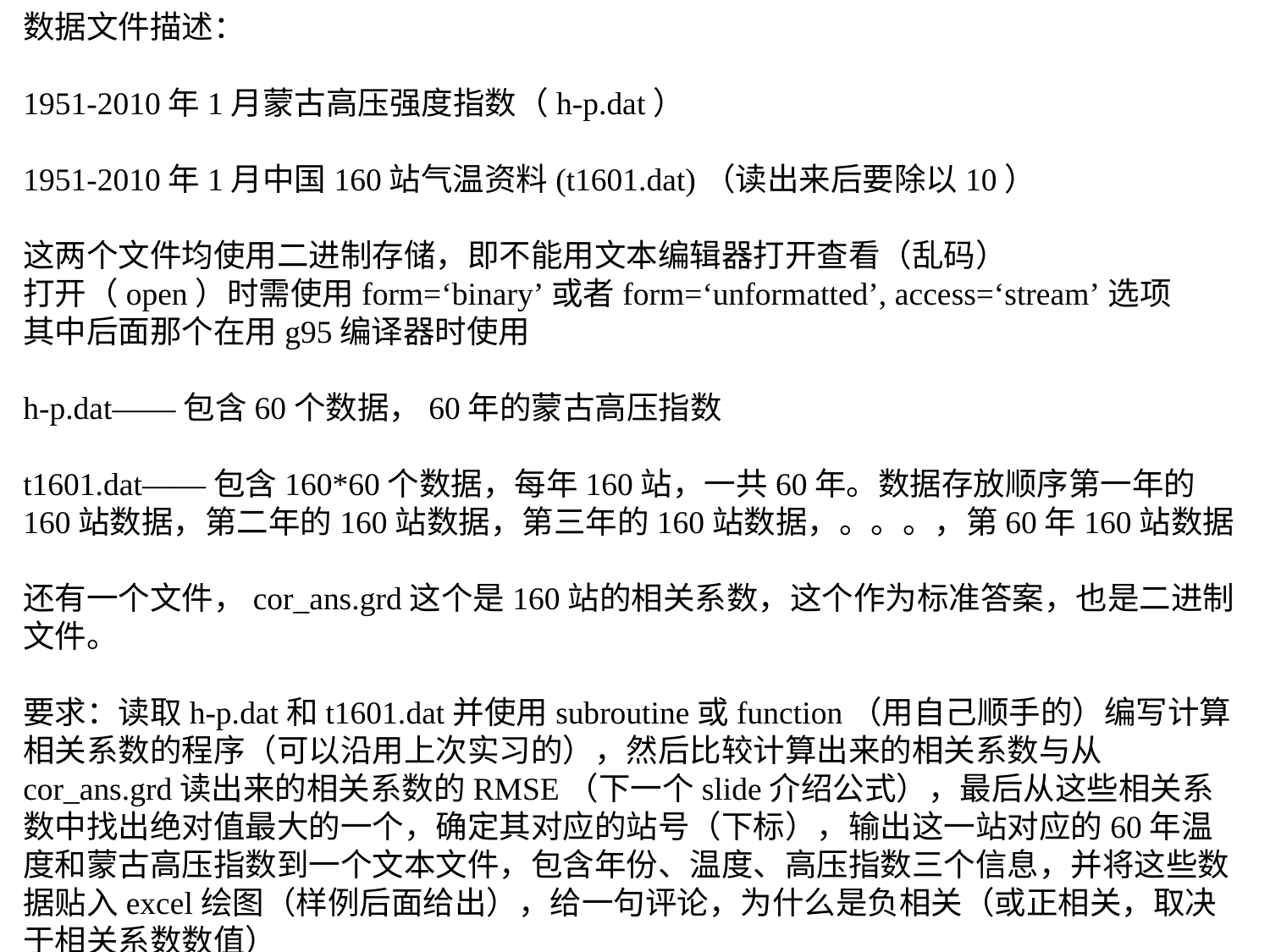

数据文件描述：

1951-2010年1月蒙古高压强度指数（h-p.dat）

1951-2010年1月中国160站气温资料(t1601.dat)（读出来后要除以10）

这两个文件均使用二进制存储，即不能用文本编辑器打开查看（乱码）
打开（open）时需使用form=‘binary’或者form=‘unformatted’, access=‘stream’选项
其中后面那个在用g95编译器时使用

h-p.dat——包含60个数据，60年的蒙古高压指数

t1601.dat——包含160*60个数据，每年160站，一共60年。数据存放顺序第一年的160站数据，第二年的160站数据，第三年的160站数据，。。。，第60年160站数据

还有一个文件，cor_ans.grd这个是160站的相关系数，这个作为标准答案，也是二进制文件。

要求：读取h-p.dat和t1601.dat并使用subroutine或function（用自己顺手的）编写计算相关系数的程序（可以沿用上次实习的），然后比较计算出来的相关系数与从cor_ans.grd读出来的相关系数的RMSE（下一个slide介绍公式），最后从这些相关系数中找出绝对值最大的一个，确定其对应的站号（下标），输出这一站对应的60年温度和蒙古高压指数到一个文本文件，包含年份、温度、高压指数三个信息，并将这些数据贴入excel绘图（样例后面给出），给一句评论，为什么是负相关（或正相关，取决于相关系数数值）